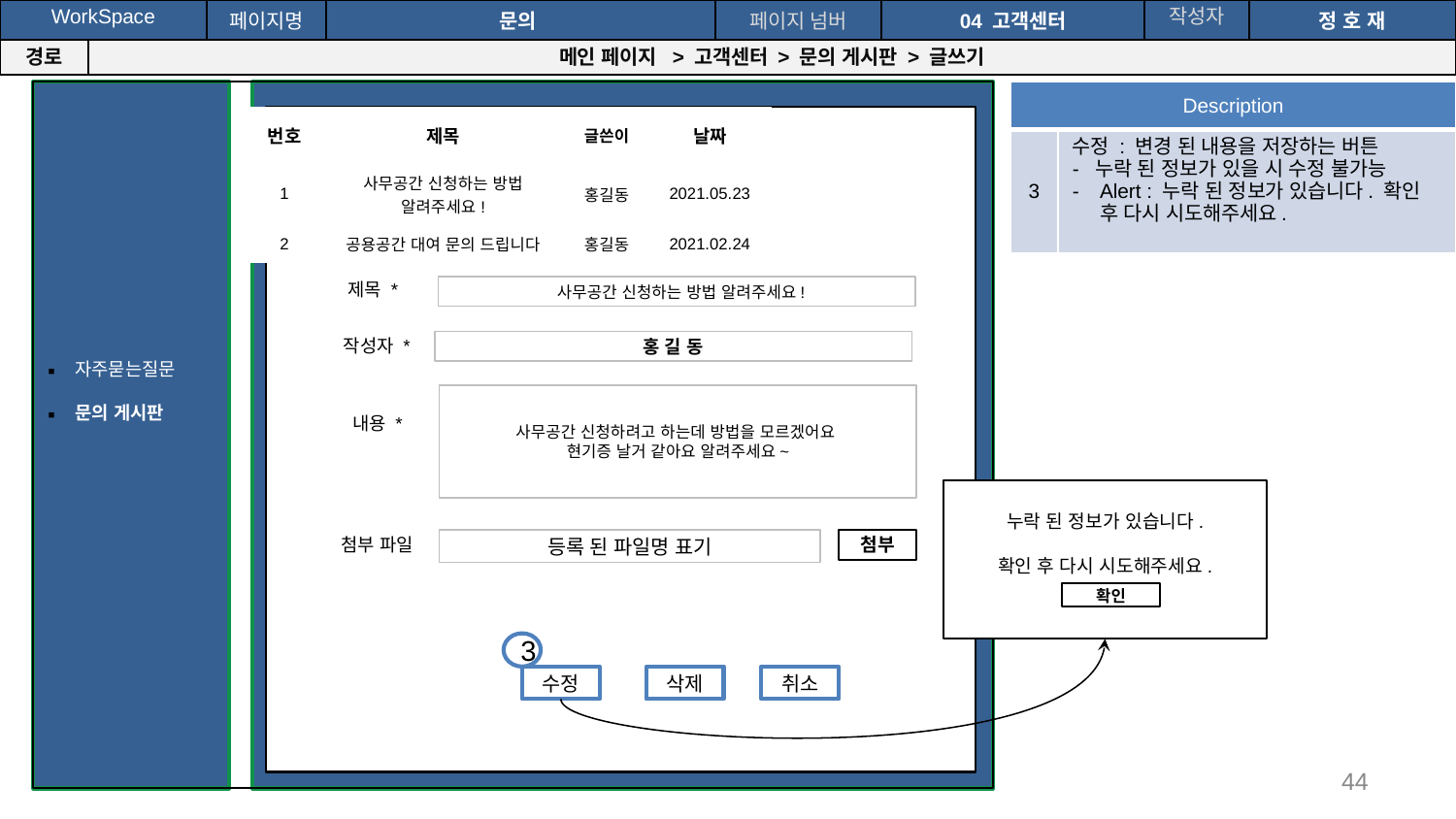

공간(오피스) 대여 시스템
| WorkSpace |  | 페이지명 | 문의 | 페이지 넘버 | 04 고객센터 | 작성자 | 정 호 재 |
| --- | --- | --- | --- | --- | --- | --- | --- |
| 경로 | 메인 페이지 > 고객센터 > 문의 게시판 > 글쓰기 |  |  |  |  |  |  |
| Description |  |
| --- | --- |
| 3 | 수정 : 변경 된 내용을 저장하는 버튼 - 누락 된 정보가 있을 시 수정 불가능 Alert : 누락 된 정보가 있습니다. 확인 후 다시 시도해주세요. |
자주묻는질문
문의 게시판

| 번호 | 제목 | 글쓴이 | 날짜 |
| --- | --- | --- | --- |
| 1 | 사무공간 신청하는 방법 알려주세요! | 홍길동 | 2021.05.23 |
| 2 | 공용공간 대여 문의 드립니다 | 홍길동 | 2021.02.24 |
제목 *
 사무공간 신청하는 방법 알려주세요!
작성자 *
홍 길 동
사무공간 신청하려고 하는데 방법을 모르겠어요
현기증 날거 같아요 알려주세요~
내용 *
첨부 파일
등록 된 파일명 표기
첨부
누락 된 정보가 있습니다.
확인 후 다시 시도해주세요.
확인
3
수정
삭제
취소
44